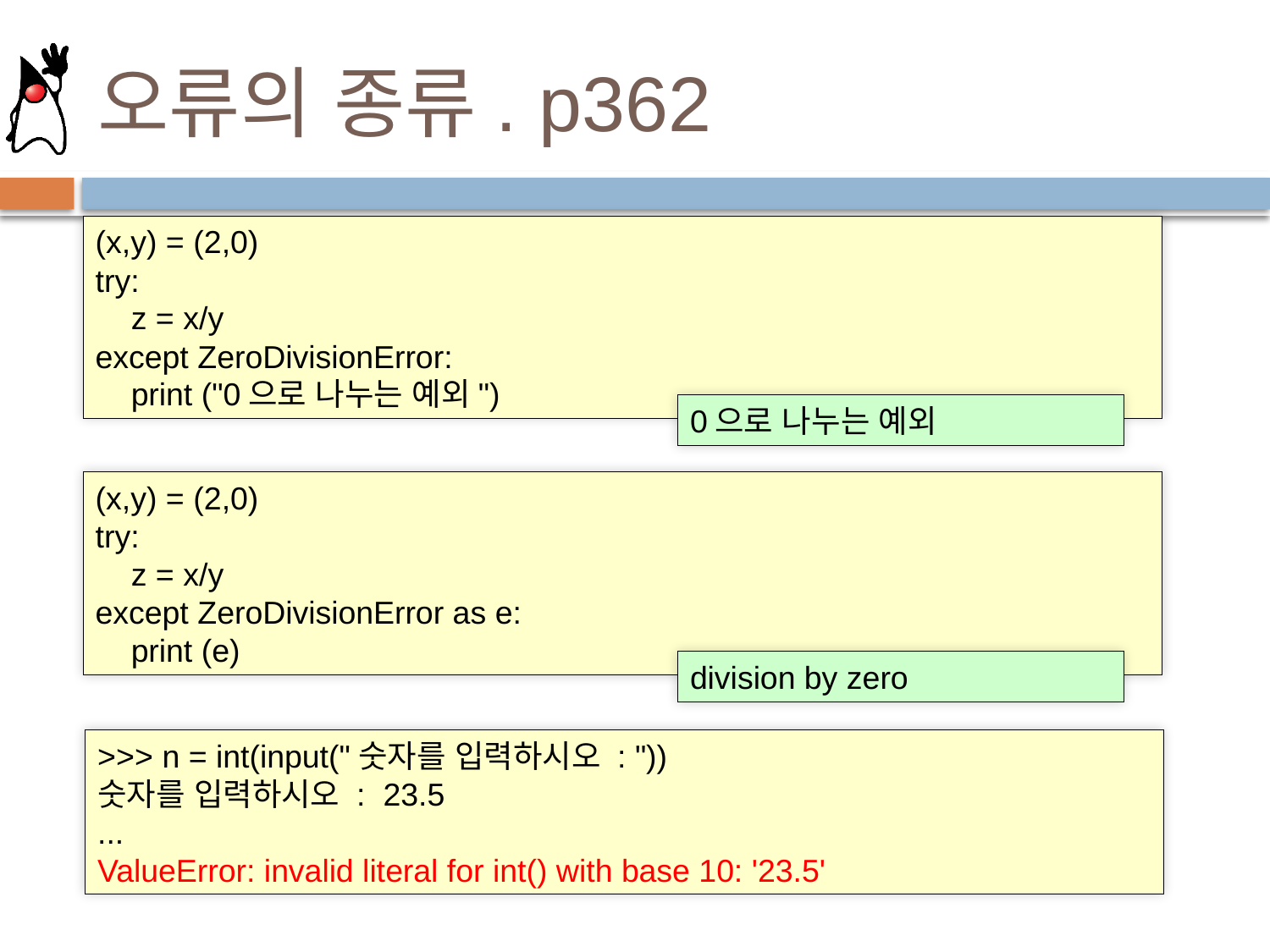

# 오류의 종류. p362
(x,y) = (2,0)
try:
    z = x/y
except ZeroDivisionError:
    print ("0으로 나누는 예외")
0으로 나누는 예외
(x,y) = (2,0)
try:
    z = x/y
except ZeroDivisionError as e:
    print (e)
division by zero
>>> n = int(input("숫자를 입력하시오 : "))
숫자를 입력하시오 :  23.5
...
ValueError: invalid literal for int() with base 10: '23.5'